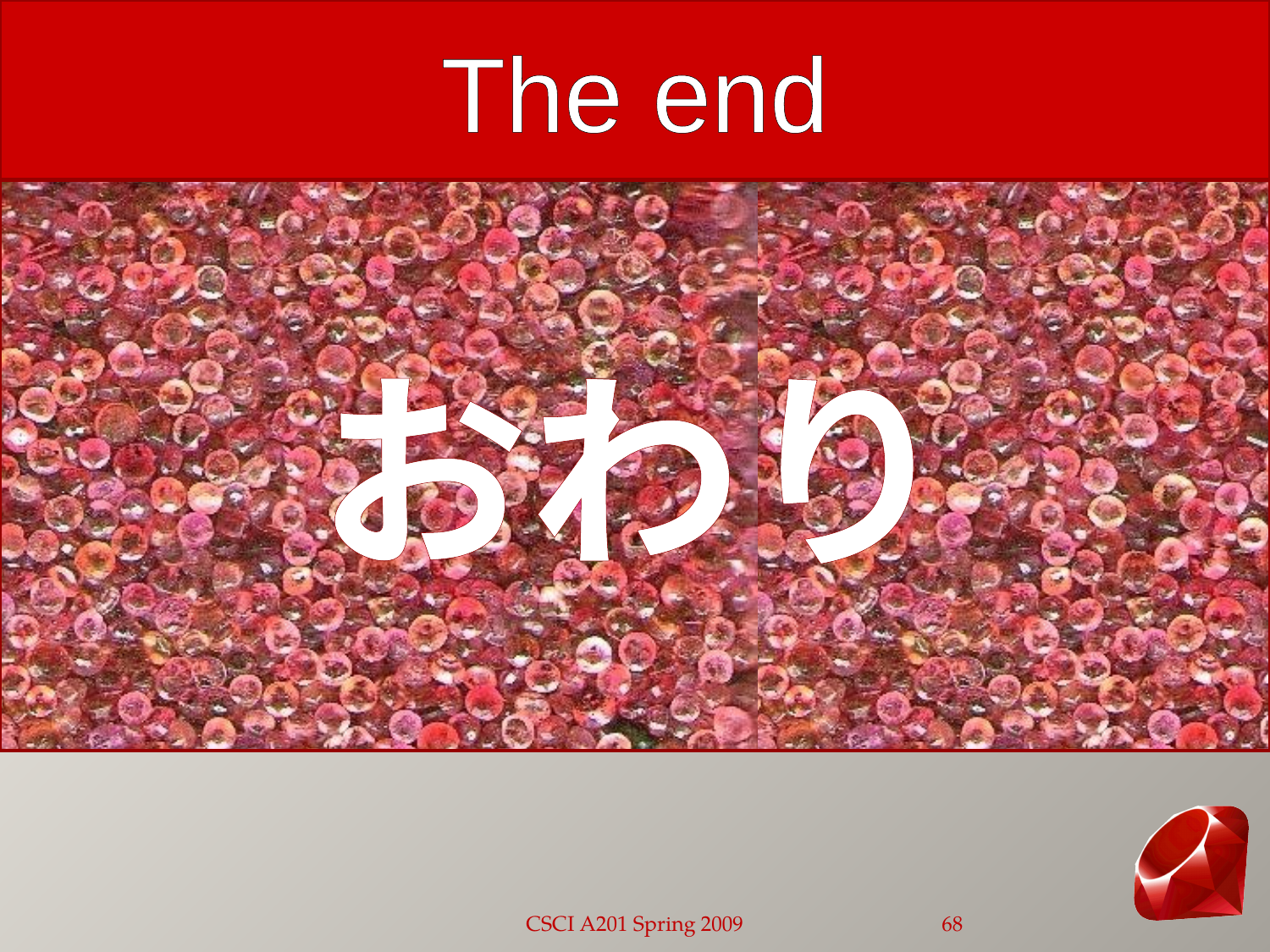

The end
おわり
CSCI A201 Spring 2009
68